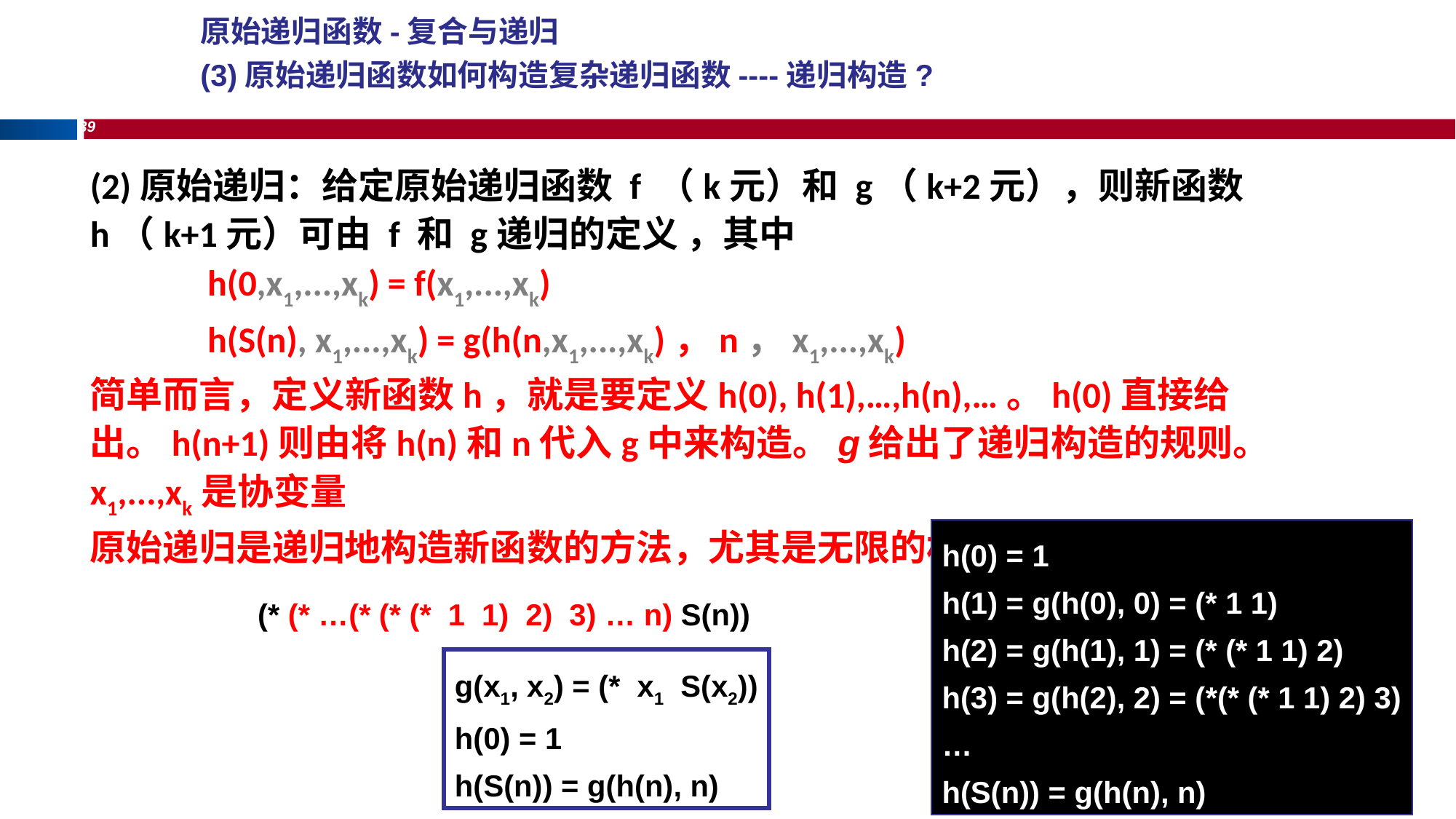

原始递归函数-复合与递归
(3)原始递归函数如何构造复杂递归函数----递归构造?
39
(2)原始递归：给定原始递归函数 f （k元）和 g（k+2元），则新函数h（k+1元）可由 f 和 g递归的定义 ，其中
	 h(0,x1,...,xk) = f(x1,...,xk)
	 h(S(n), x1,...,xk) = g(h(n,x1,...,xk)，n，x1,...,xk)
简单而言，定义新函数h，就是要定义h(0), h(1),…,h(n),…。h(0)直接给出。h(n+1)则由将h(n)和n代入g中来构造。g给出了递归构造的规则。 x1,...,xk是协变量
原始递归是递归地构造新函数的方法，尤其是无限的相似性函数的构造方法。
h(0) = 1
h(1) = g(h(0), 0) = (* 1 1)
h(2) = g(h(1), 1) = (* (* 1 1) 2)
h(3) = g(h(2), 2) = (*(* (* 1 1) 2) 3)
…
h(S(n)) = g(h(n), n)
(* (* …(* (* (*  1  1)  2)  3) … n) S(n))
g(x1, x2) = (*  x1  S(x2))
h(0) = 1
h(S(n)) = g(h(n), n)